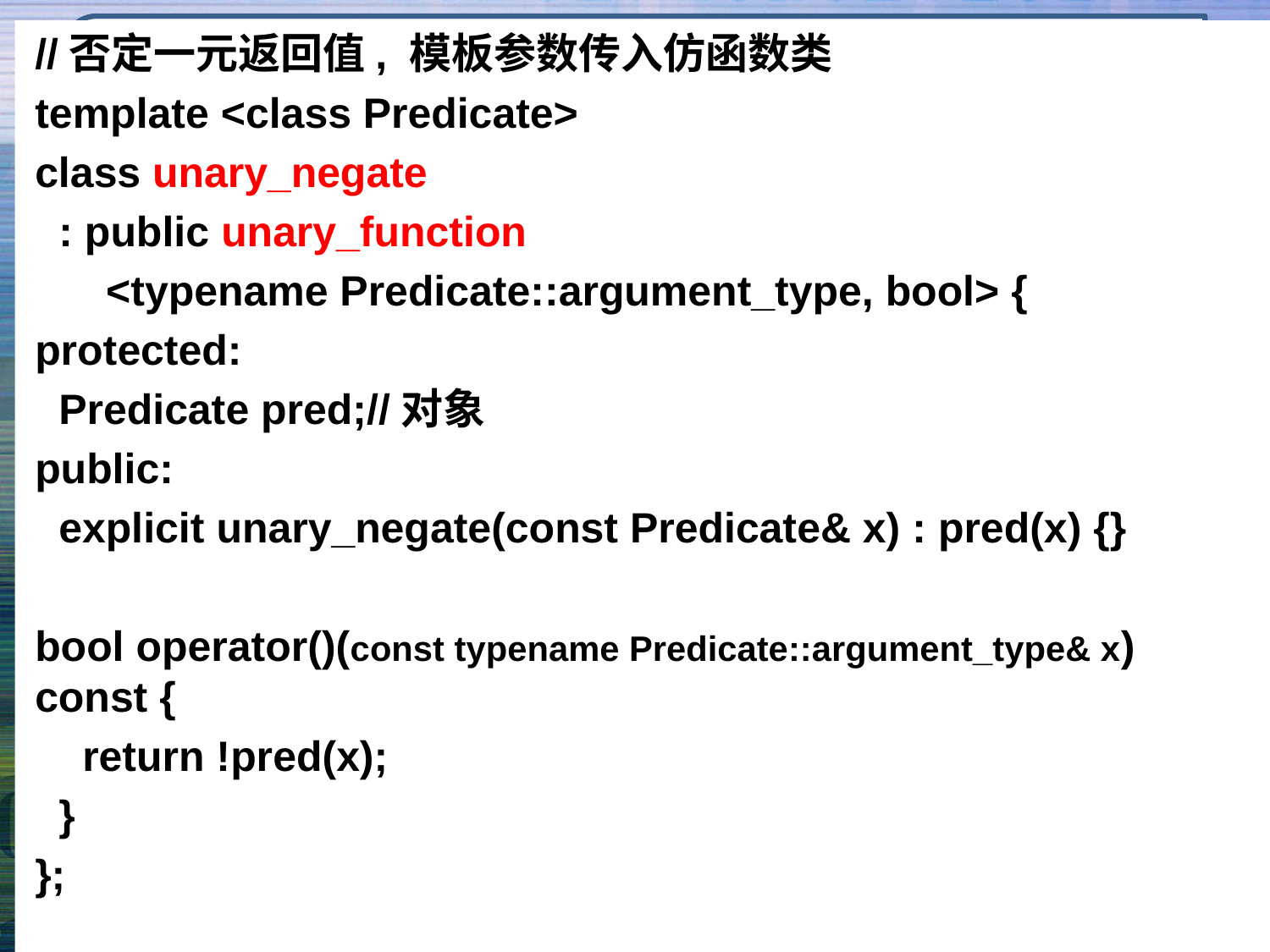

# C++函数对象，伪函数
//否定一元返回值, 模板参数传入仿函数类
template <class Predicate>
class unary_negate
  : public unary_function
      <typename Predicate::argument_type, bool> {
protected:
  Predicate pred;//对象
public:
  explicit unary_negate(const Predicate& x) : pred(x) {}

bool operator()(const typename Predicate::argument_type& x) const {
    return !pred(x);
  }
};